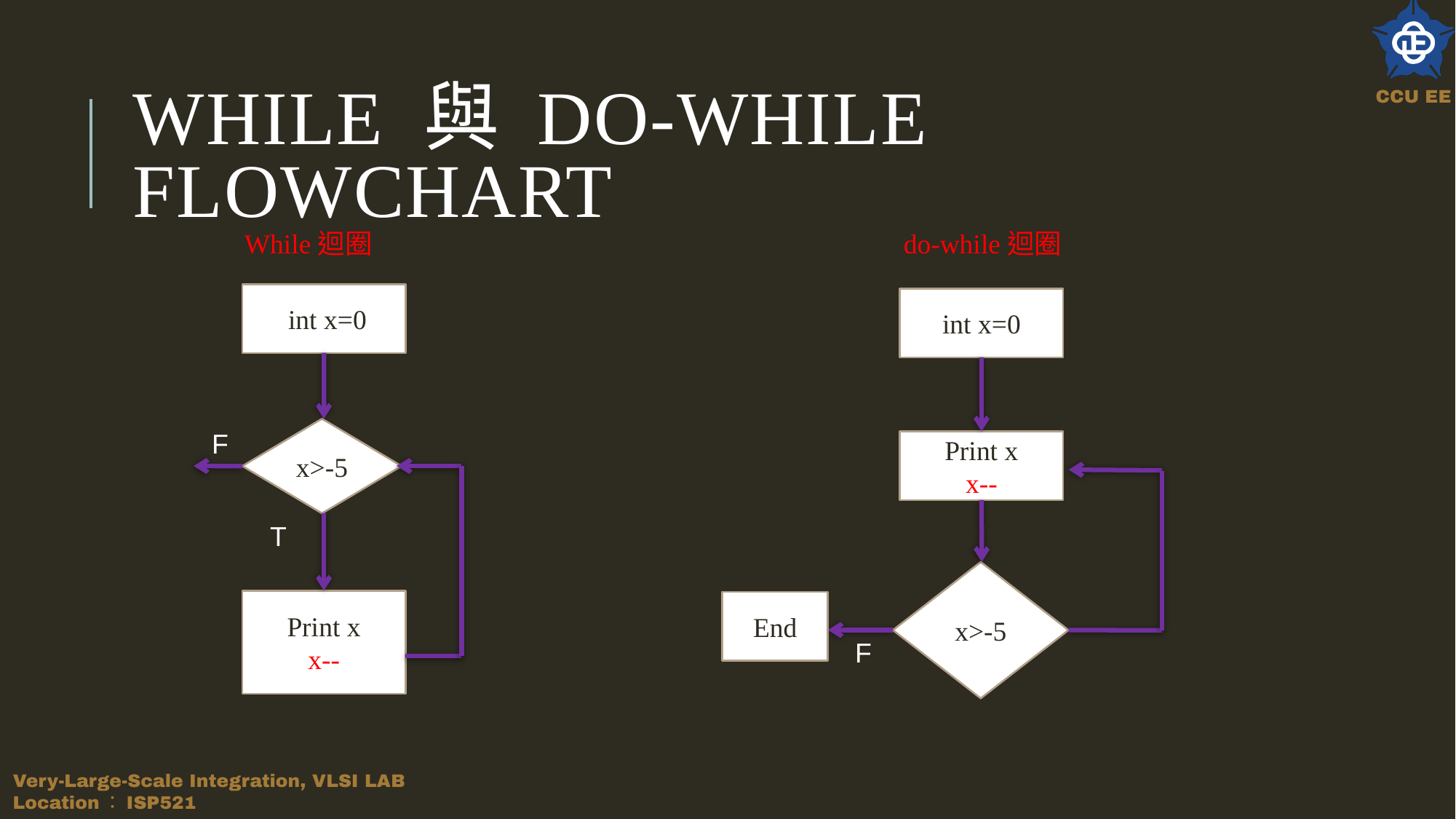

# while 與 do-while Flowchart
While迴圈
do-while迴圈
 int x=0
int x=0
x>-5
F
Print x
x--
T
x>-5
Print x
x--
End
F